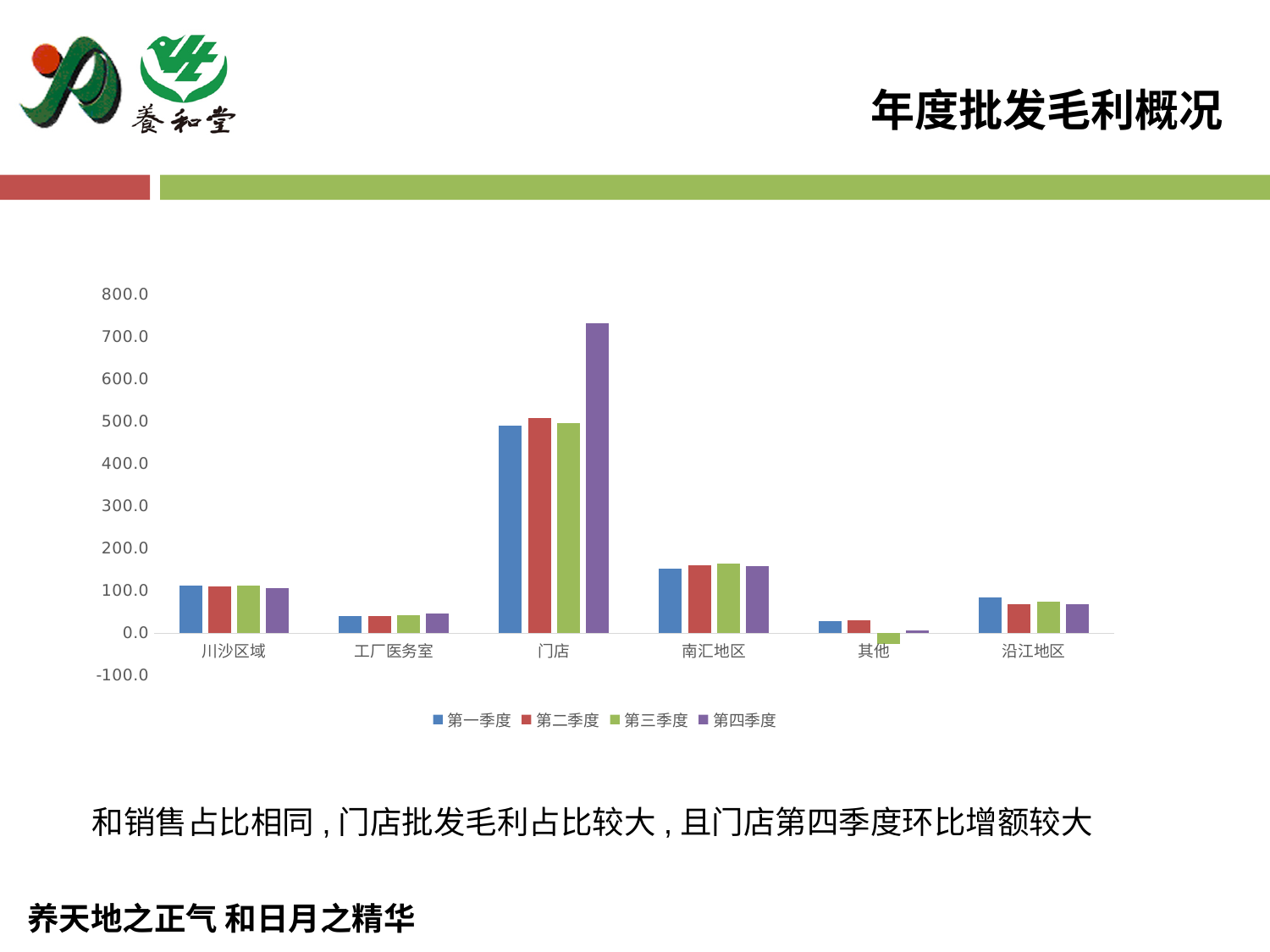

年度批发毛利概况

### Chart

| Category | 第一季度 | 第二季度 | 第三季度 | 第四季度 |
|---|---|---|---|---|
| 川沙区域 | 112.03879600000002 | 111.10760700000007 | 112.65739100000002 | 105.80644500000002 |
| 工厂医务室 | 40.940959999999954 | 41.27089200000001 | 43.40321499999998 | 45.877774000000024 |
| 门店 | 490.0480790000002 | 507.589986 | 496.8031839999997 | 731.9542080000004 |
| 南汇地区 | 151.647181 | 160.64677999999992 | 165.41409799999994 | 158.53865600000006 |
| 其他 | 29.056089 | 30.379072999999998 | -24.614437999999982 | 5.725056999999973 |
| 沿江地区 | 85.03745599999995 | 69.198757 | 74.02736399999999 | 69.50509200000003 |
和销售占比相同,门店批发毛利占比较大,且门店第四季度环比增额较大